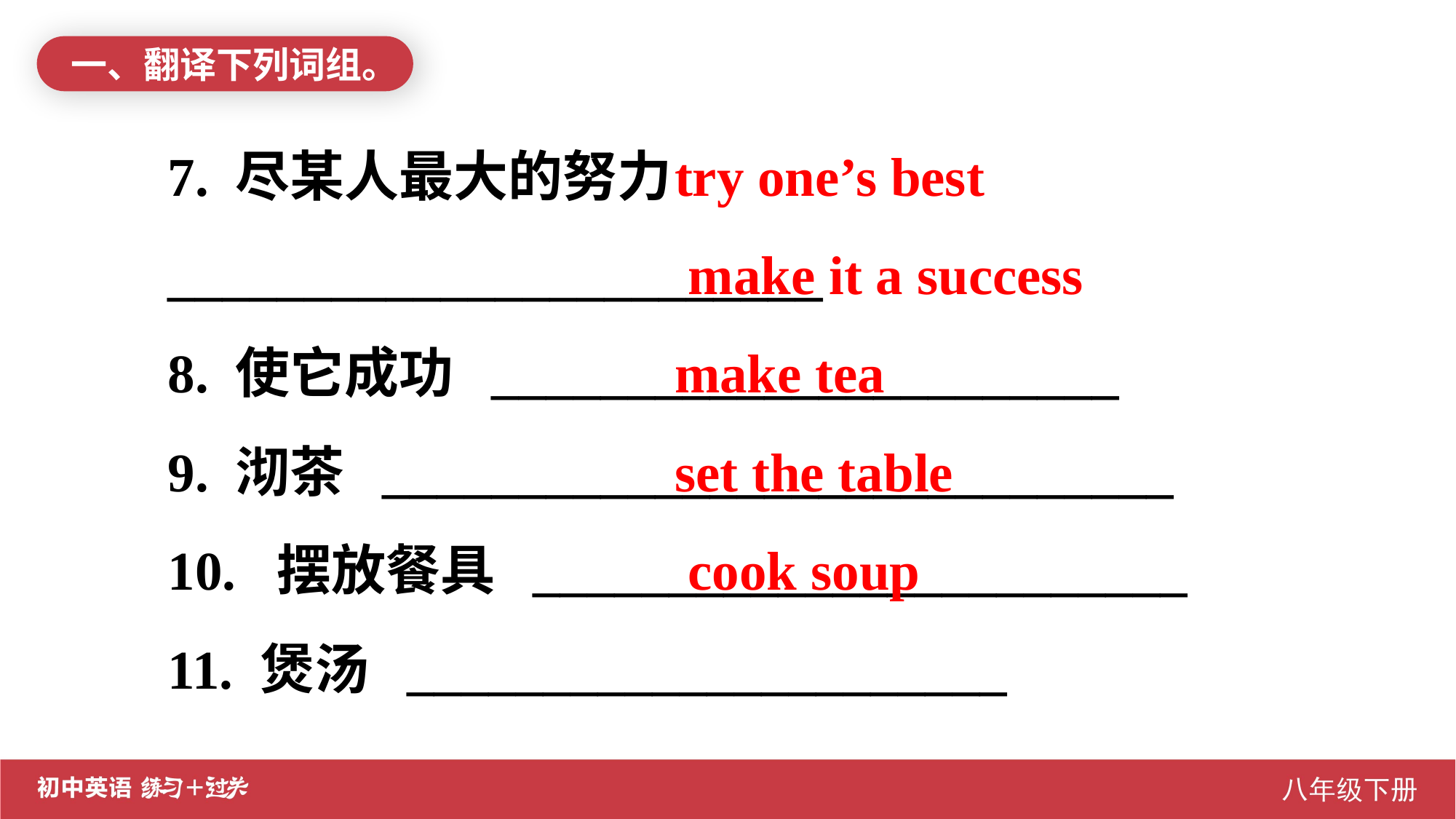

一、翻译下列词组。
7. 尽某人最大的努力  ________________________
8. 使它成功  _______________________
9. 沏茶  _____________________________
10.  摆放餐具  ________________________
11. 煲汤  ______________________

try one’s best
 make it a success
make tea
set the table
 cook soup